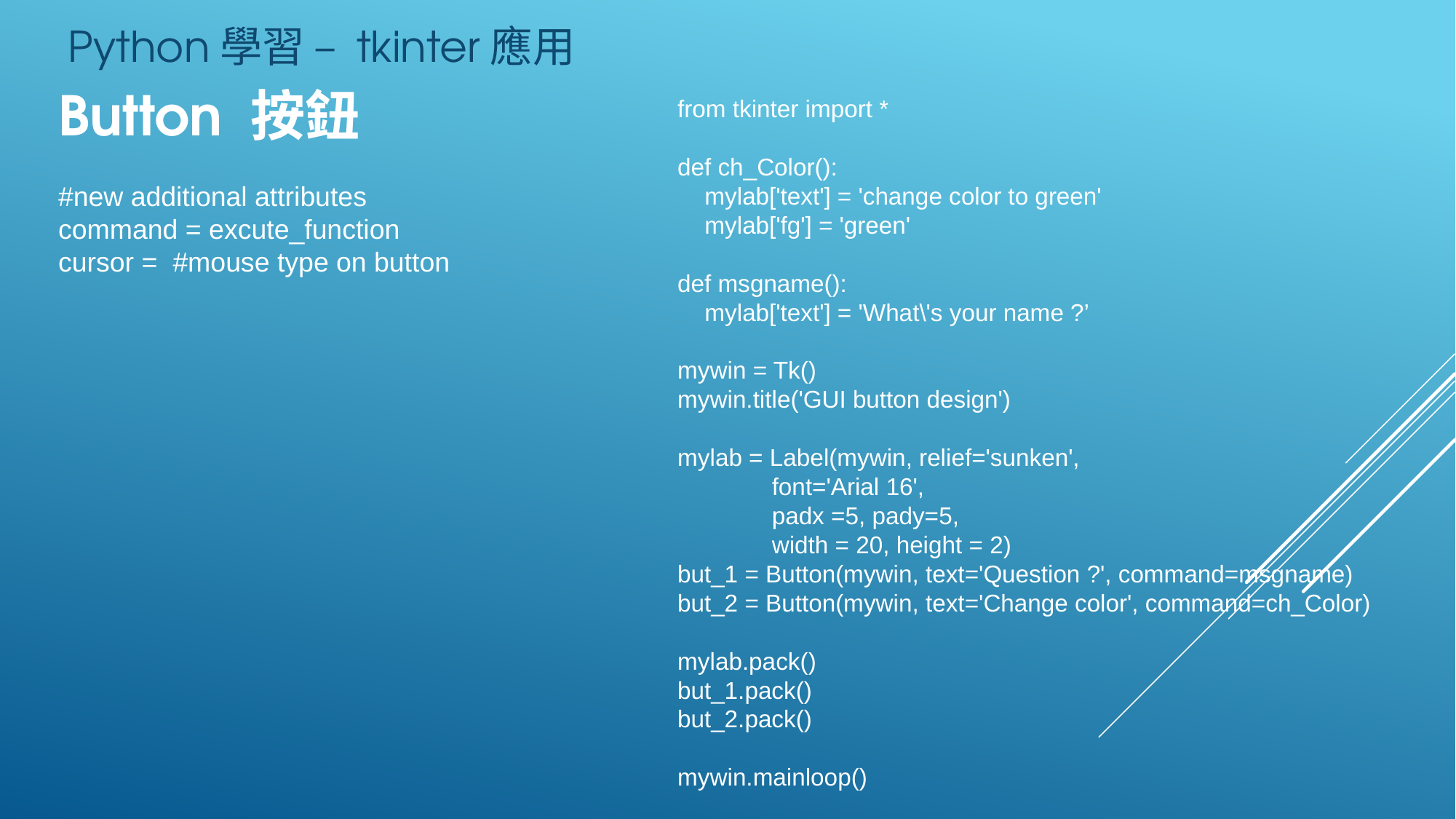

Python學習 – tkinter應用
Button 按鈕

#new additional attributes
command = excute_function
cursor =  #mouse type on button

from tkinter import *

def ch_Color():
    mylab['text'] = 'change color to green'
    mylab['fg'] = 'green'

def msgname():
    mylab['text'] = 'What\'s your name ?’

mywin = Tk()
mywin.title('GUI button design')

mylab = Label(mywin, relief='sunken',
              font='Arial 16',
              padx =5, pady=5,
              width = 20, height = 2)
but_1 = Button(mywin, text='Question ?', command=msgname)
but_2 = Button(mywin, text='Change color', command=ch_Color)

mylab.pack()
but_1.pack()
but_2.pack()

mywin.mainloop()